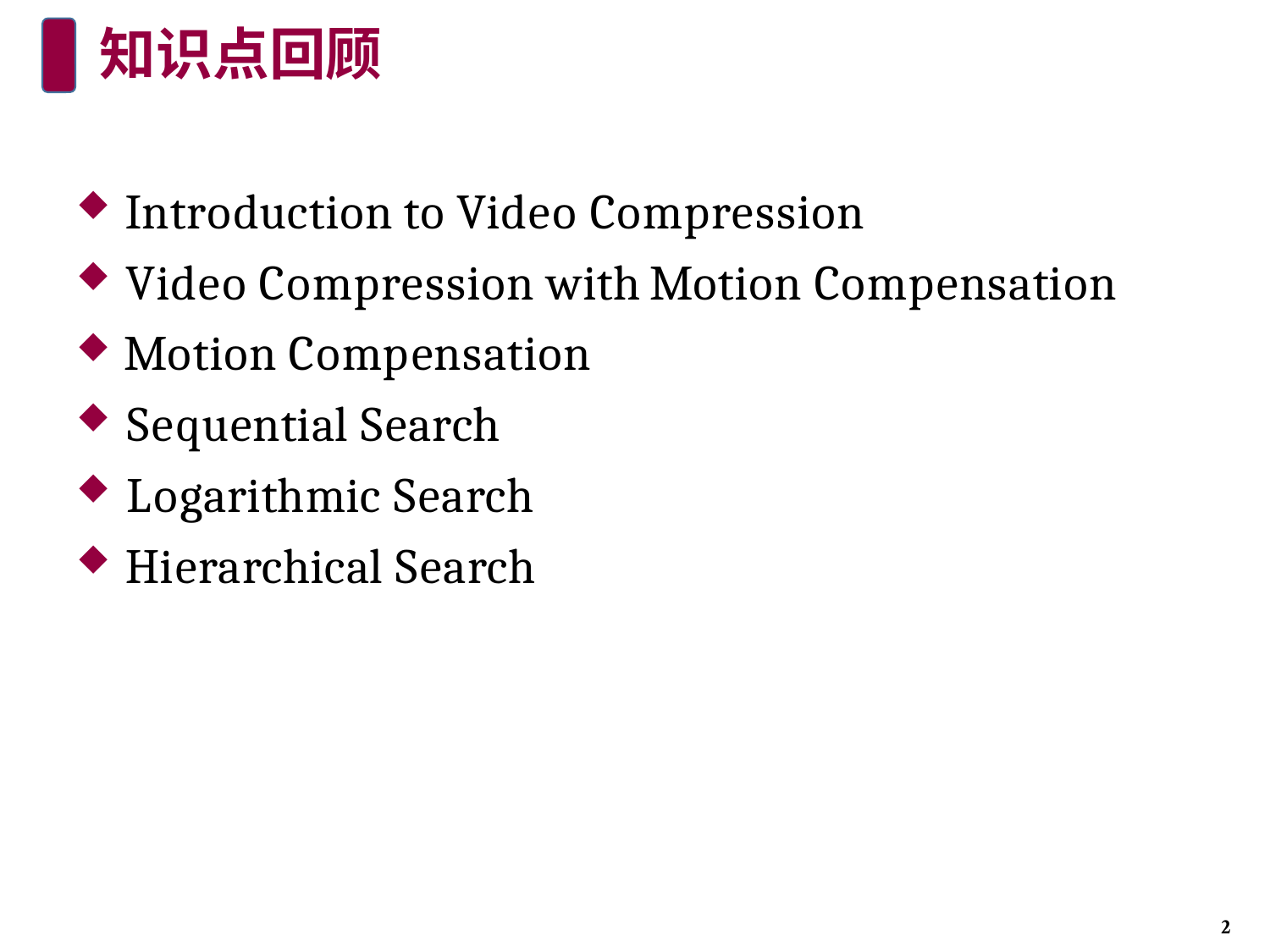

# 知识点回顾
Introduction to Video Compression
Video Compression with Motion Compensation
Motion Compensation
Sequential Search
Logarithmic Search
Hierarchical Search
2